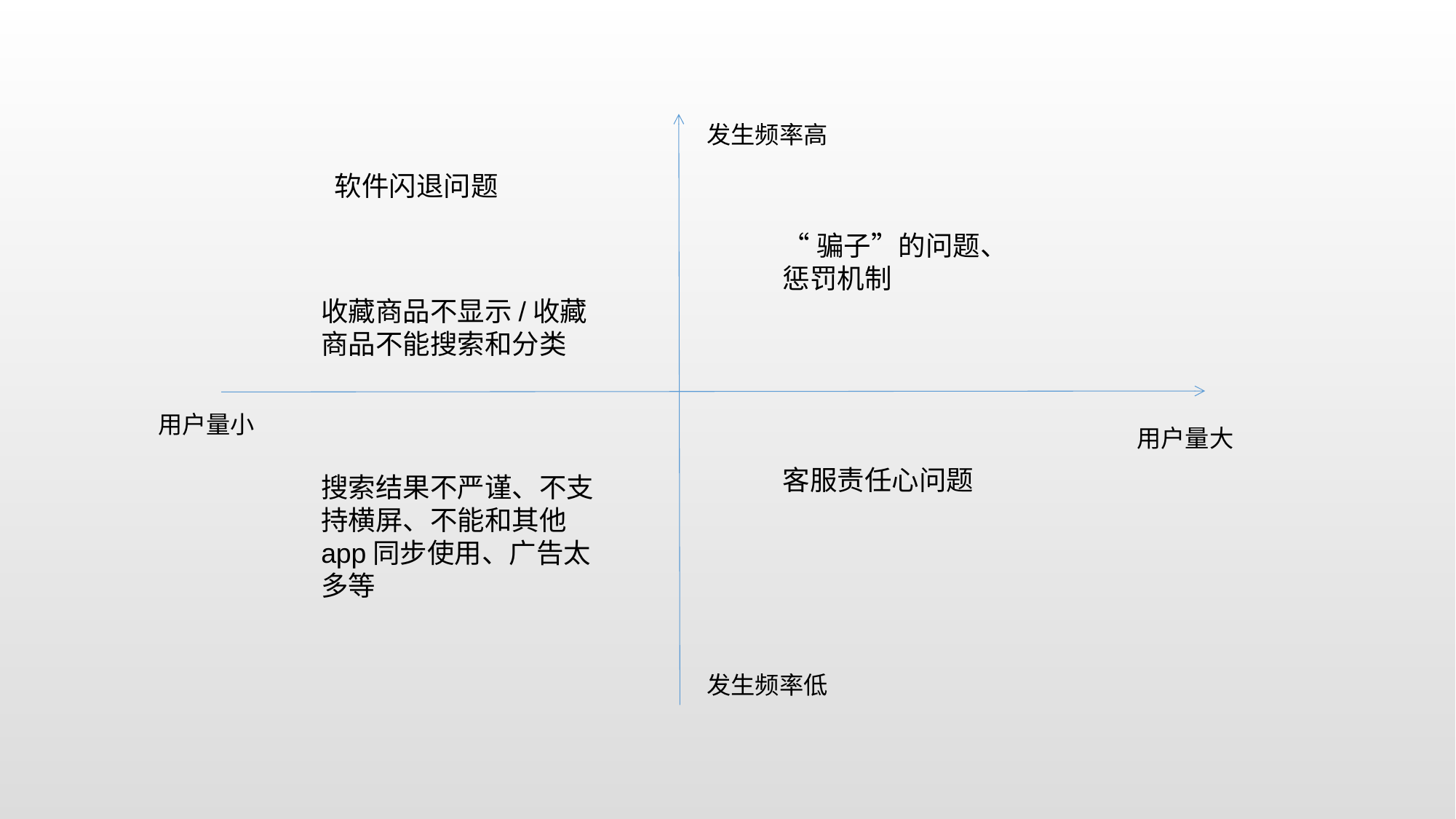

发生频率高
软件闪退问题
“骗子”的问题、
惩罚机制
收藏商品不显示/收藏商品不能搜索和分类
用户量小
用户量大
客服责任心问题
搜索结果不严谨、不支持横屏、不能和其他app同步使用、广告太多等
发生频率低